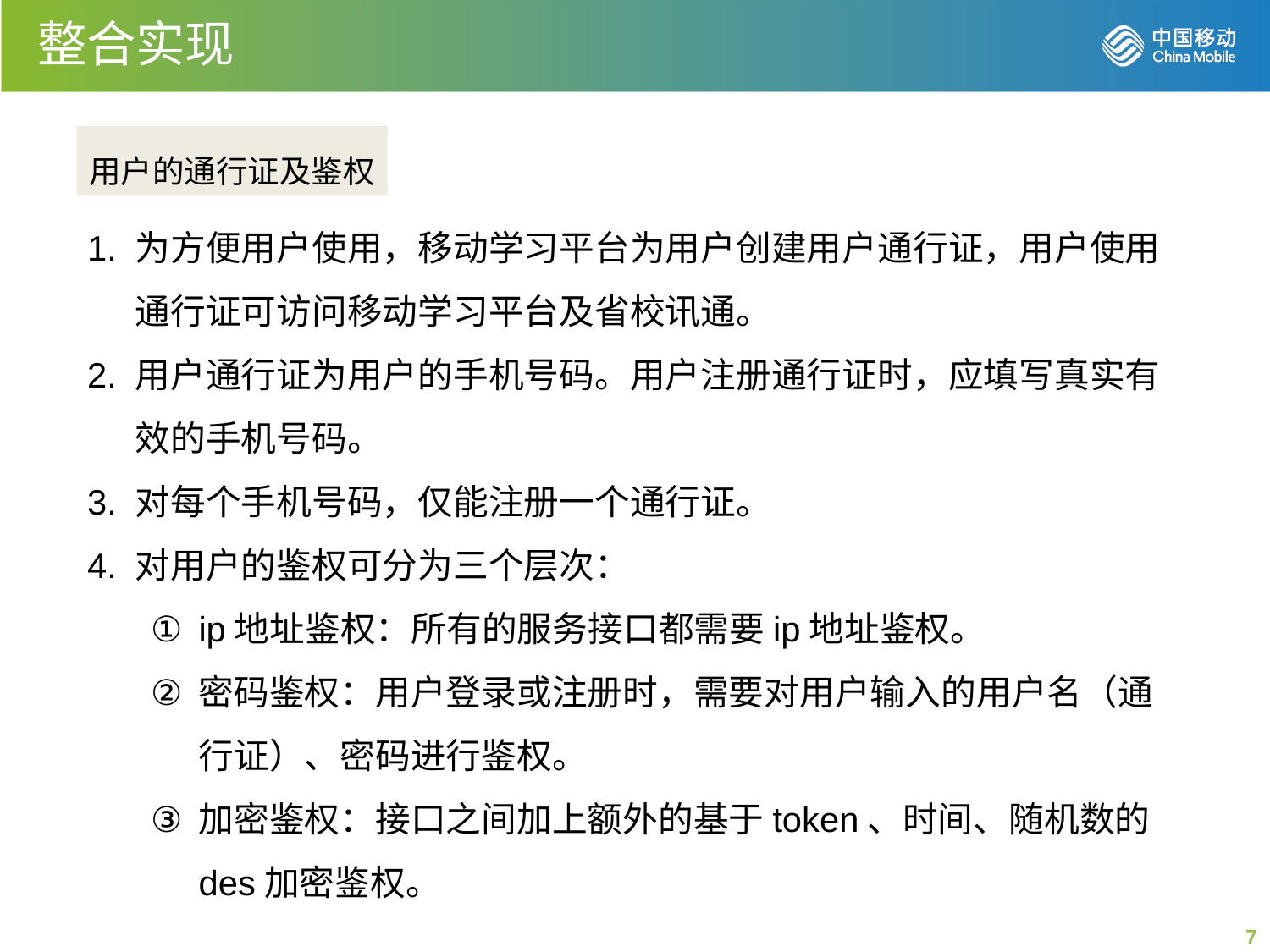

整合实现
用户的通行证及鉴权
为方便用户使用，移动学习平台为用户创建用户通行证，用户使用通行证可访问移动学习平台及省校讯通。
用户通行证为用户的手机号码。用户注册通行证时，应填写真实有效的手机号码。
对每个手机号码，仅能注册一个通行证。
对用户的鉴权可分为三个层次：
ip地址鉴权：所有的服务接口都需要ip地址鉴权。
密码鉴权：用户登录或注册时，需要对用户输入的用户名（通行证）、密码进行鉴权。
加密鉴权：接口之间加上额外的基于token、时间、随机数的des加密鉴权。